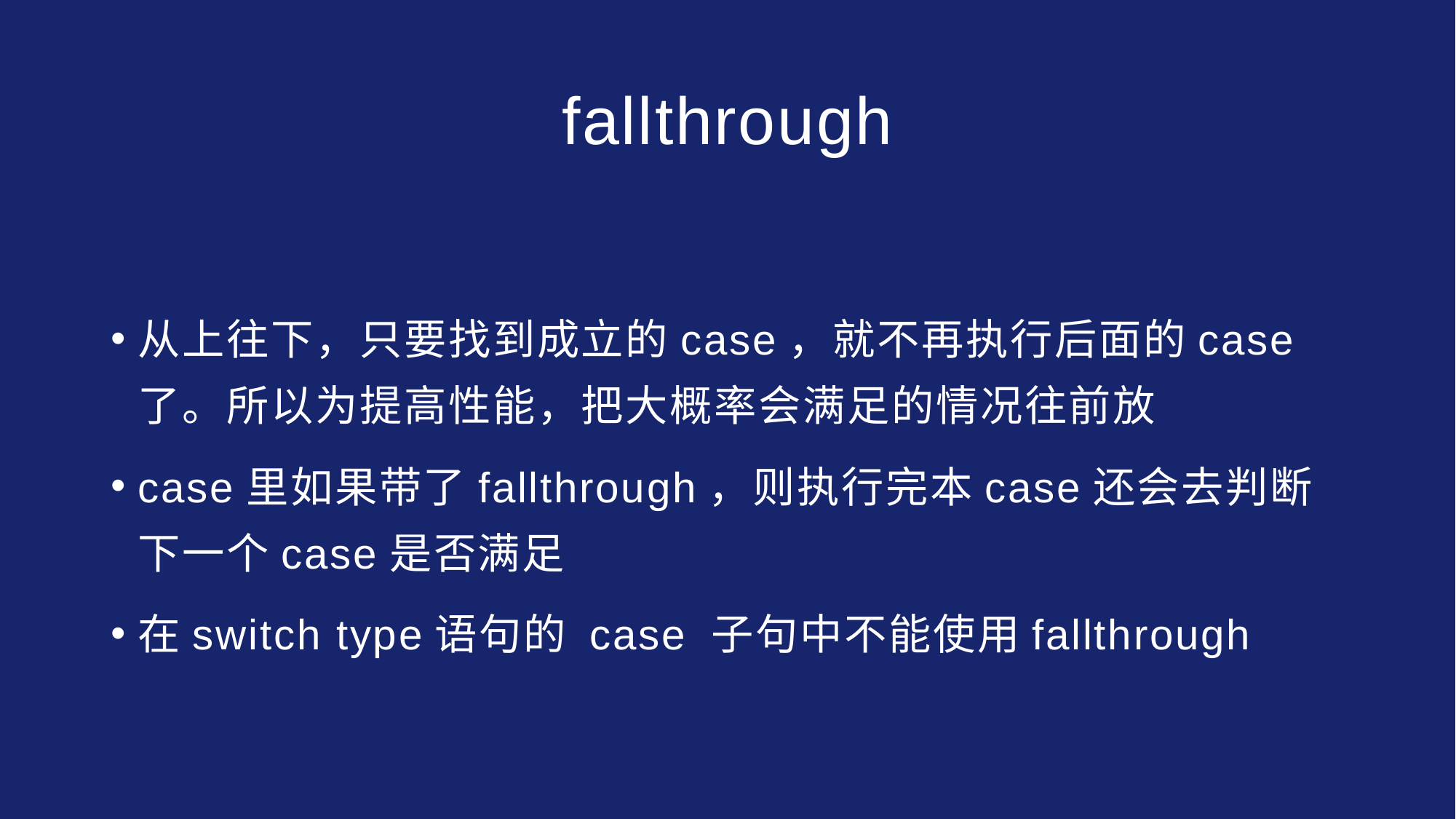

# fallthrough
从上往下，只要找到成立的case，就不再执行后面的case了。所以为提高性能，把大概率会满足的情况往前放
case里如果带了fallthrough，则执行完本case还会去判断下一个case是否满足
在switch type语句的 case 子句中不能使用fallthrough